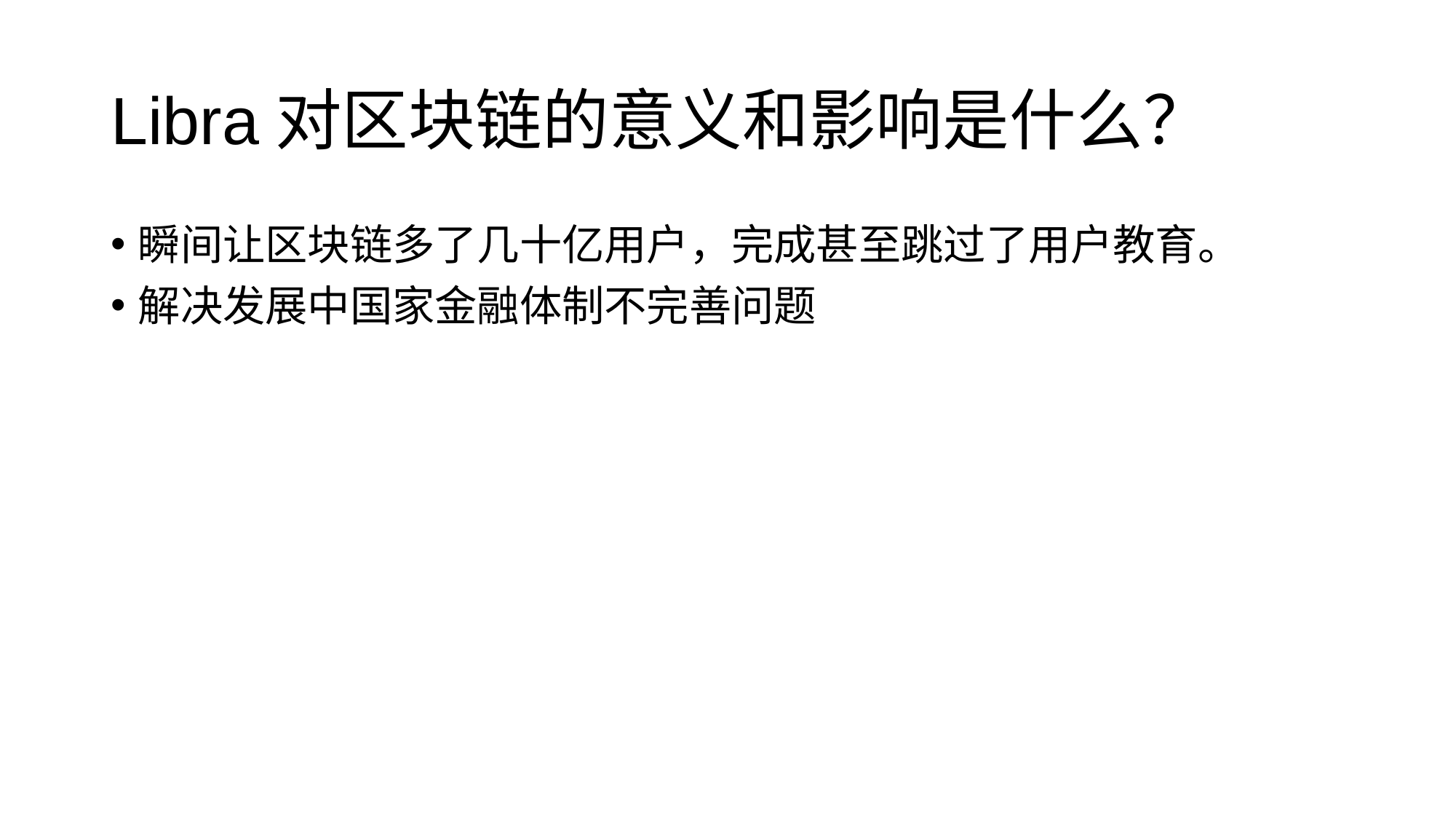

# Libra对区块链的意义和影响是什么？
瞬间让区块链多了几十亿用户，完成甚至跳过了用户教育。
解决发展中国家金融体制不完善问题